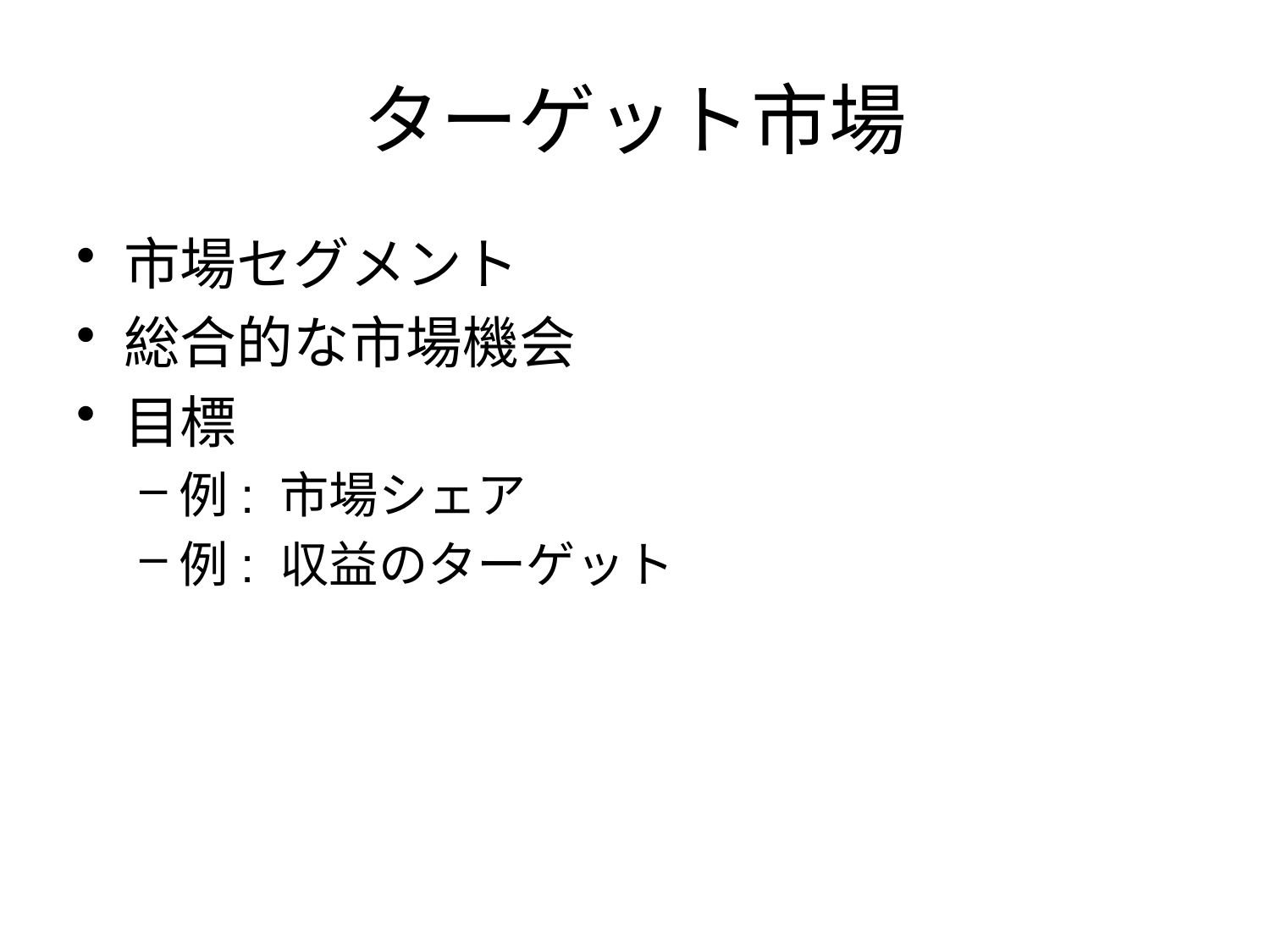

# ターゲット市場
市場セグメント
総合的な市場機会
目標
例: 市場シェア
例: 収益のターゲット